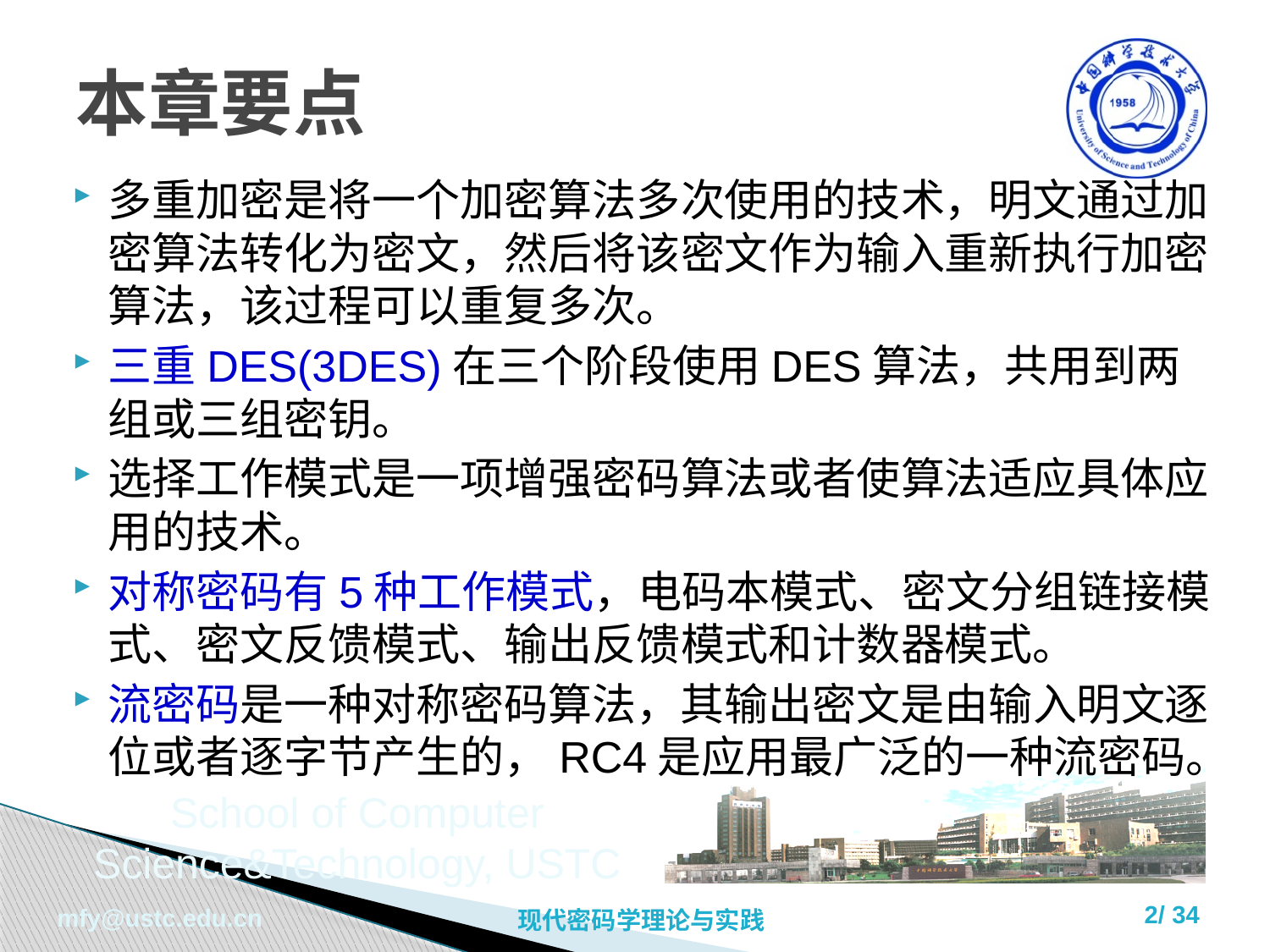

# 本章要点
多重加密是将一个加密算法多次使用的技术，明文通过加密算法转化为密文，然后将该密文作为输入重新执行加密算法，该过程可以重复多次。
三重DES(3DES)在三个阶段使用DES算法，共用到两组或三组密钥。
选择工作模式是一项增强密码算法或者使算法适应具体应用的技术。
对称密码有5种工作模式，电码本模式、密文分组链接模式、密文反馈模式、输出反馈模式和计数器模式。
流密码是一种对称密码算法，其输出密文是由输入明文逐位或者逐字节产生的，RC4是应用最广泛的一种流密码。